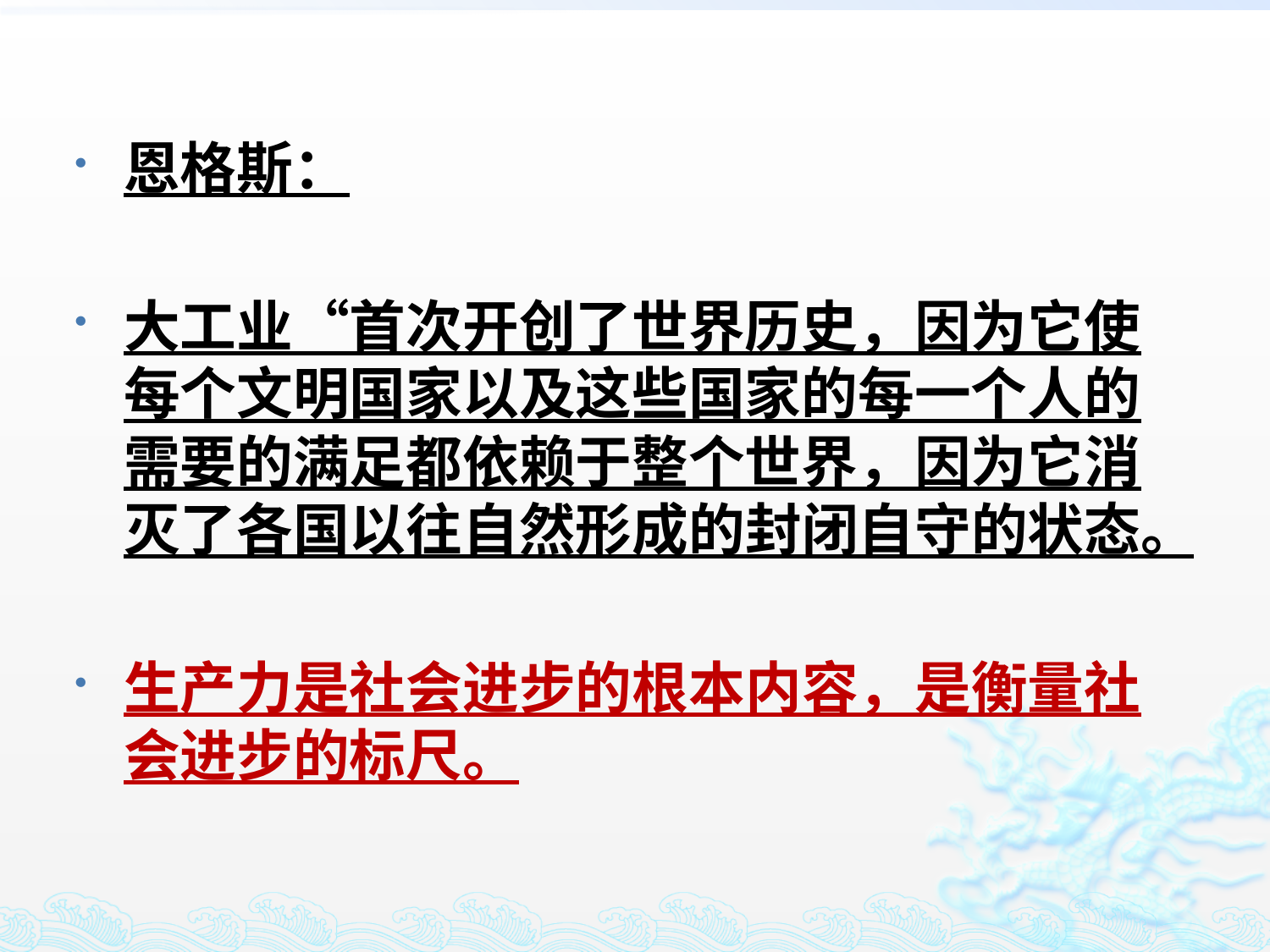

恩格斯：

大工业“首次开创了世界历史，因为它使每个文明国家以及这些国家的每一个人的需要的满足都依赖于整个世界，因为它消灭了各国以往自然形成的封闭自守的状态。

生产力是社会进步的根本内容，是衡量社会进步的标尺。